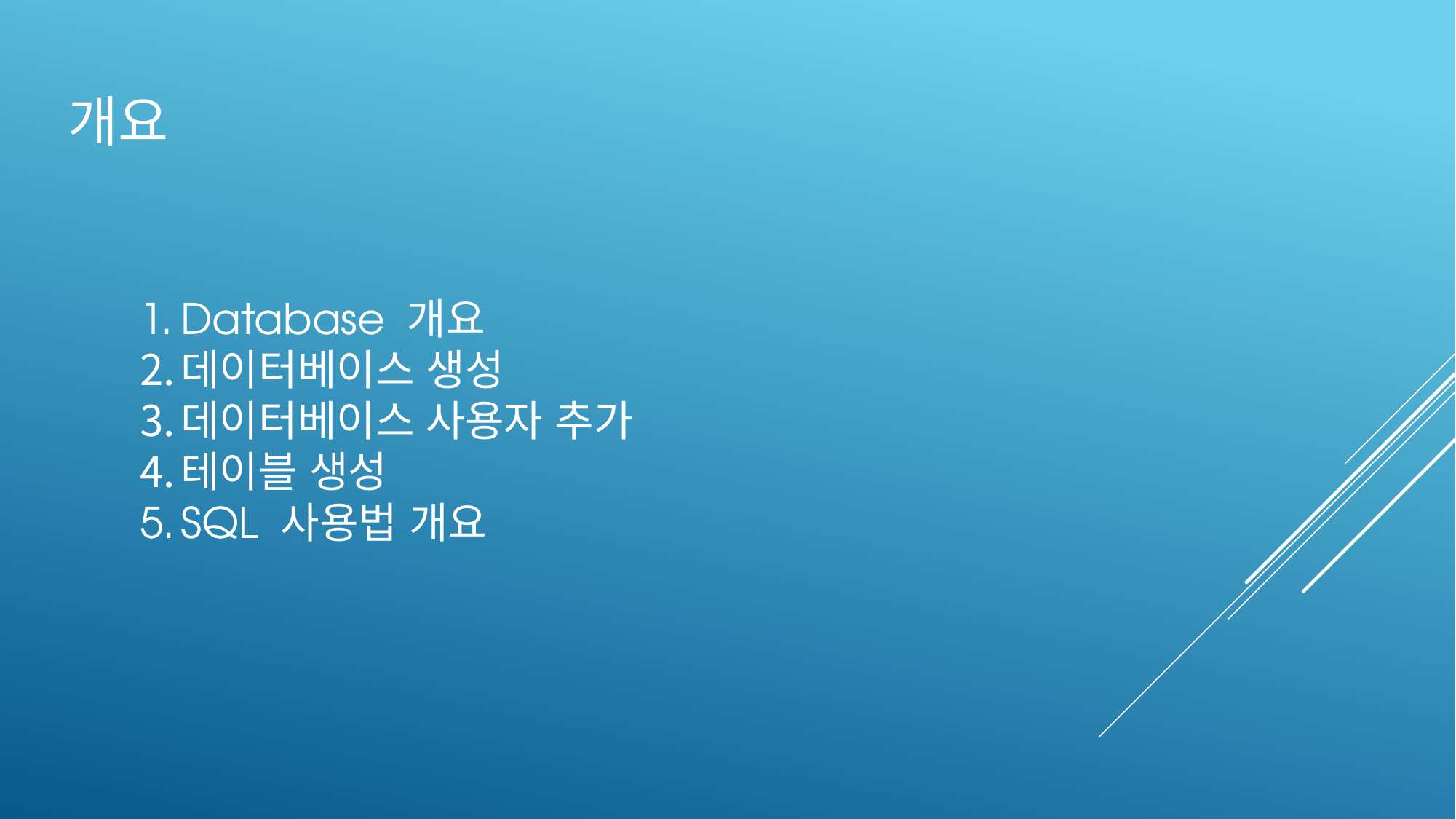

# 개요
Database 개요
데이터베이스 생성
데이터베이스 사용자 추가
테이블 생성
SQL 사용법 개요